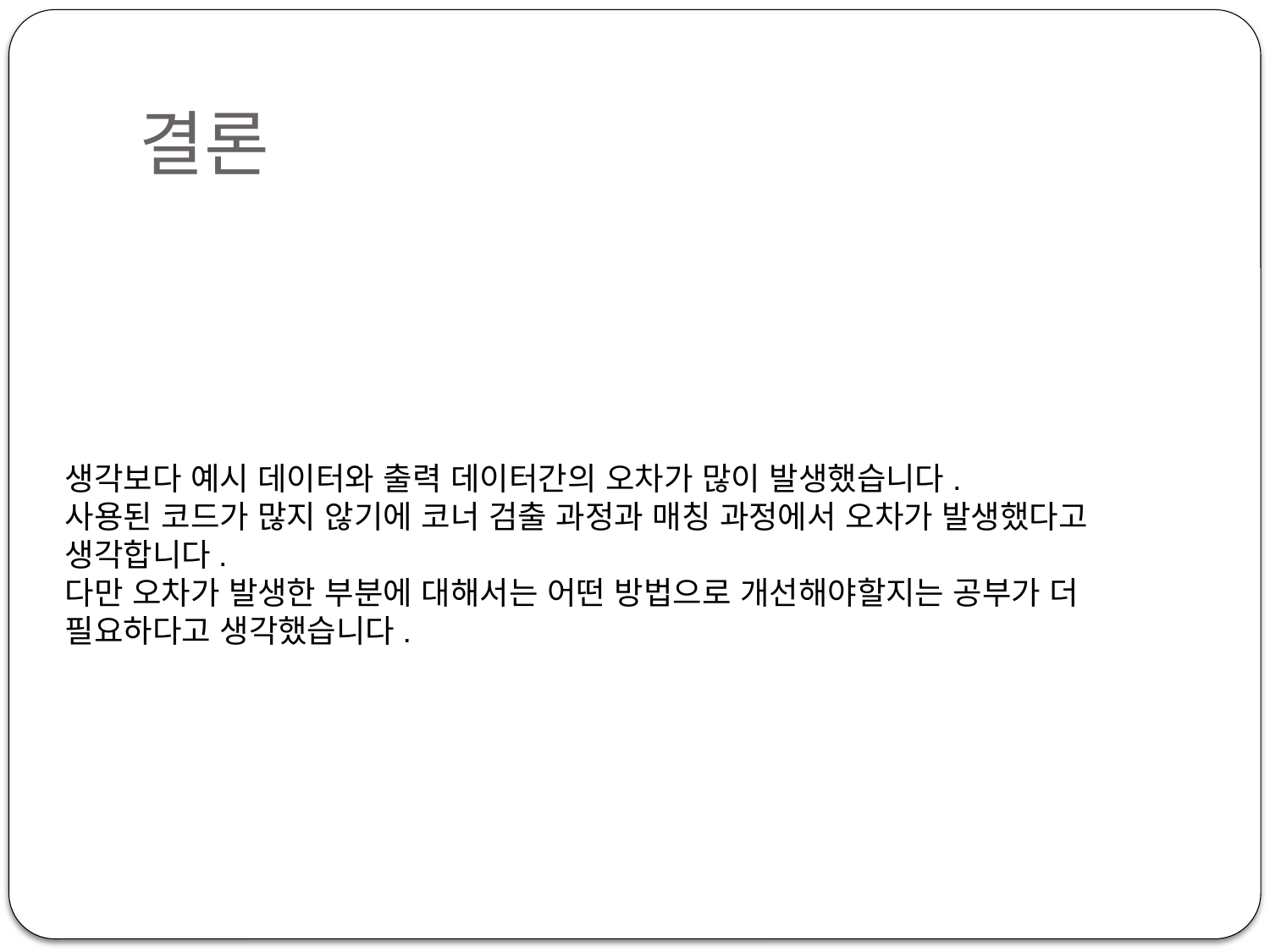

# 결론
생각보다 예시 데이터와 출력 데이터간의 오차가 많이 발생했습니다.
사용된 코드가 많지 않기에 코너 검출 과정과 매칭 과정에서 오차가 발생했다고 생각합니다.
다만 오차가 발생한 부분에 대해서는 어떤 방법으로 개선해야할지는 공부가 더 필요하다고 생각했습니다.